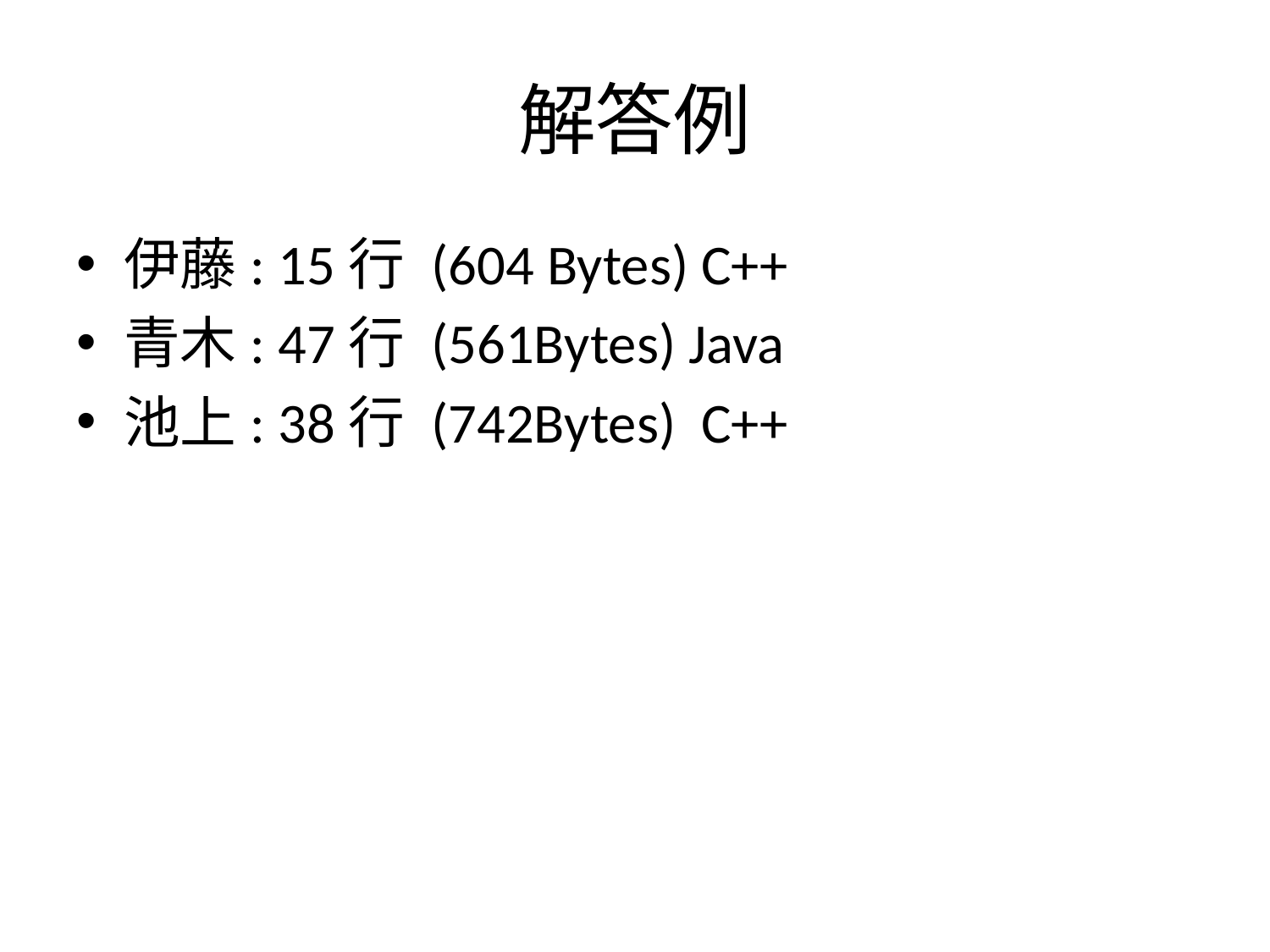

# 解答例
伊藤: 15行 (604 Bytes) C++
青木: 47行 (561Bytes) Java
池上: 38行 (742Bytes)  C++